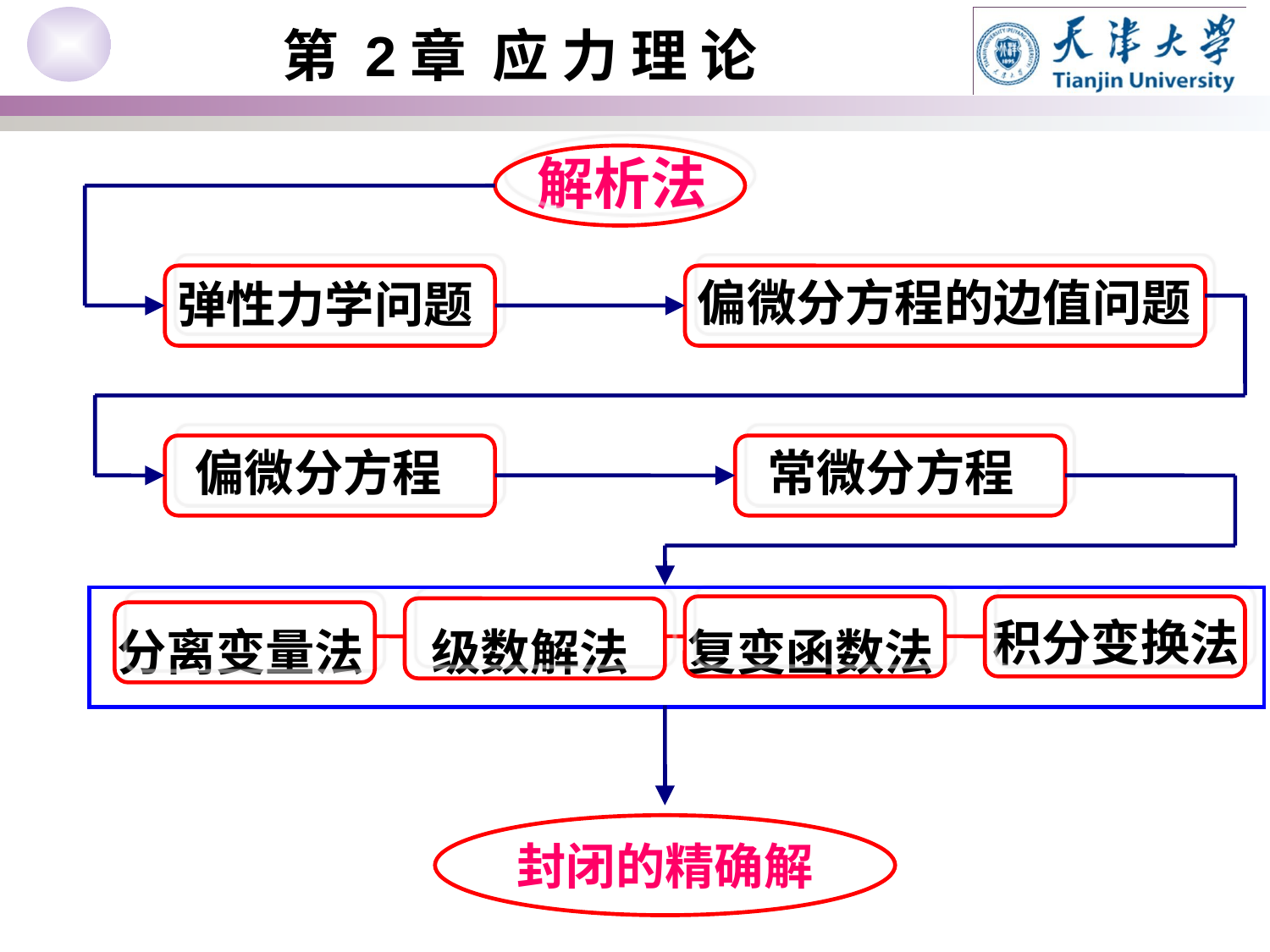

解析法

偏微分方程的边值问题

弹性力学问题

偏微分方程

常微分方程

积分变换法
分离变量法
级数解法
复变函数法

封闭的精确解